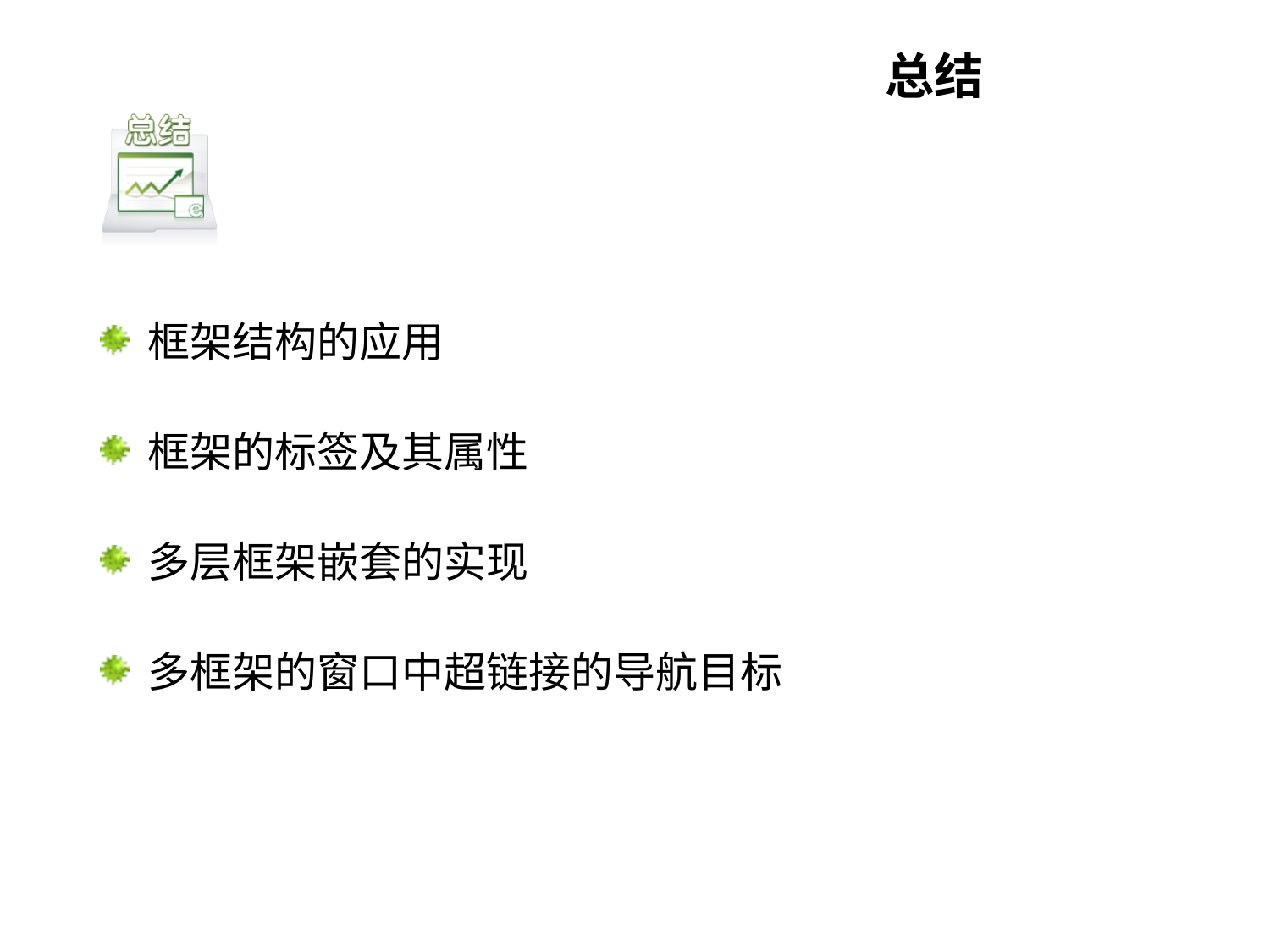

# 总结
框架结构的应用
框架的标签及其属性
多层框架嵌套的实现
多框架的窗口中超链接的导航目标